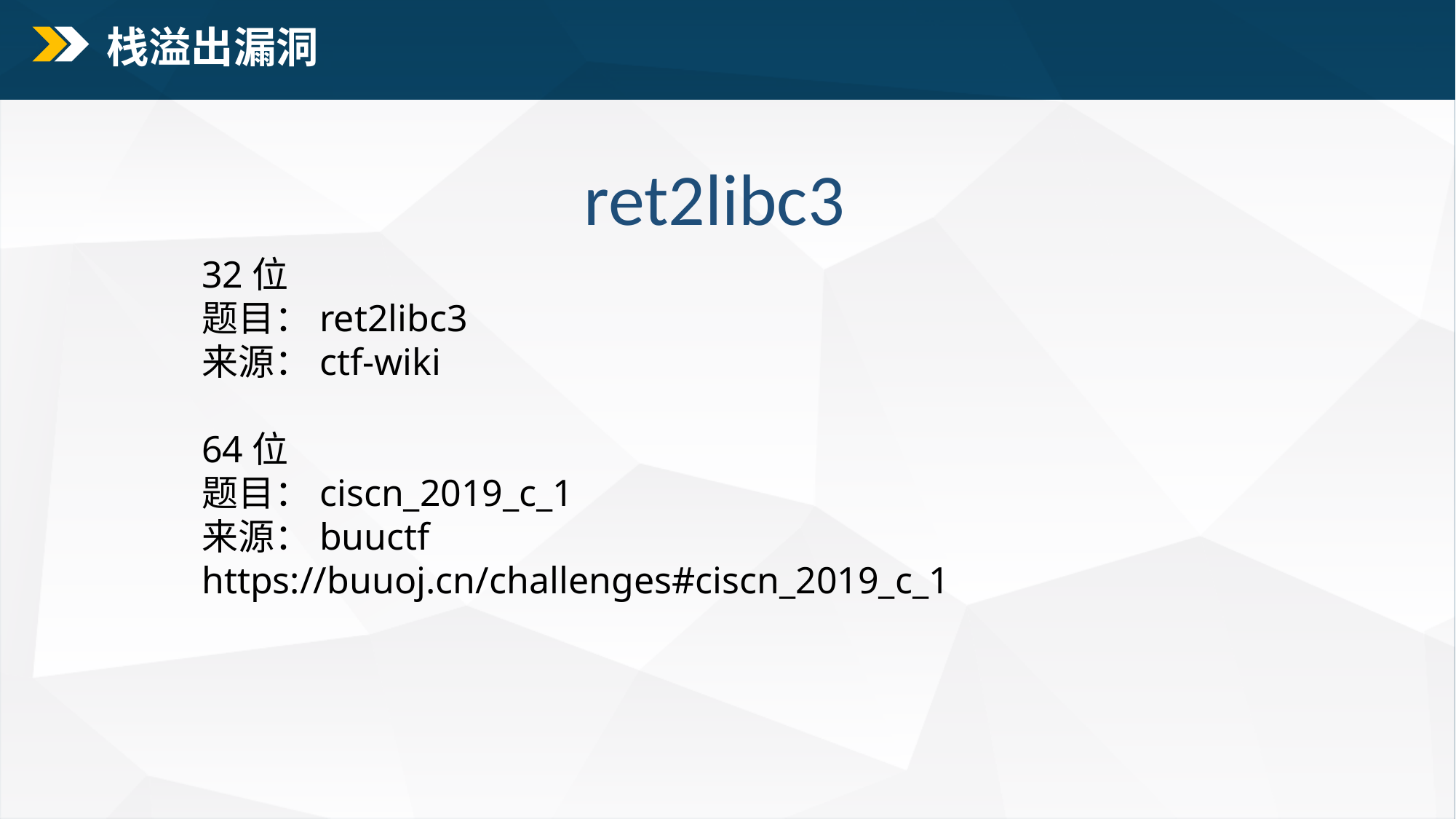

栈溢出漏洞

ret2libc3
32位
题目：ret2libc3
来源：ctf-wiki

64位
题目：ciscn_2019_c_1
来源：buuctf
https://buuoj.cn/challenges#ciscn_2019_c_1